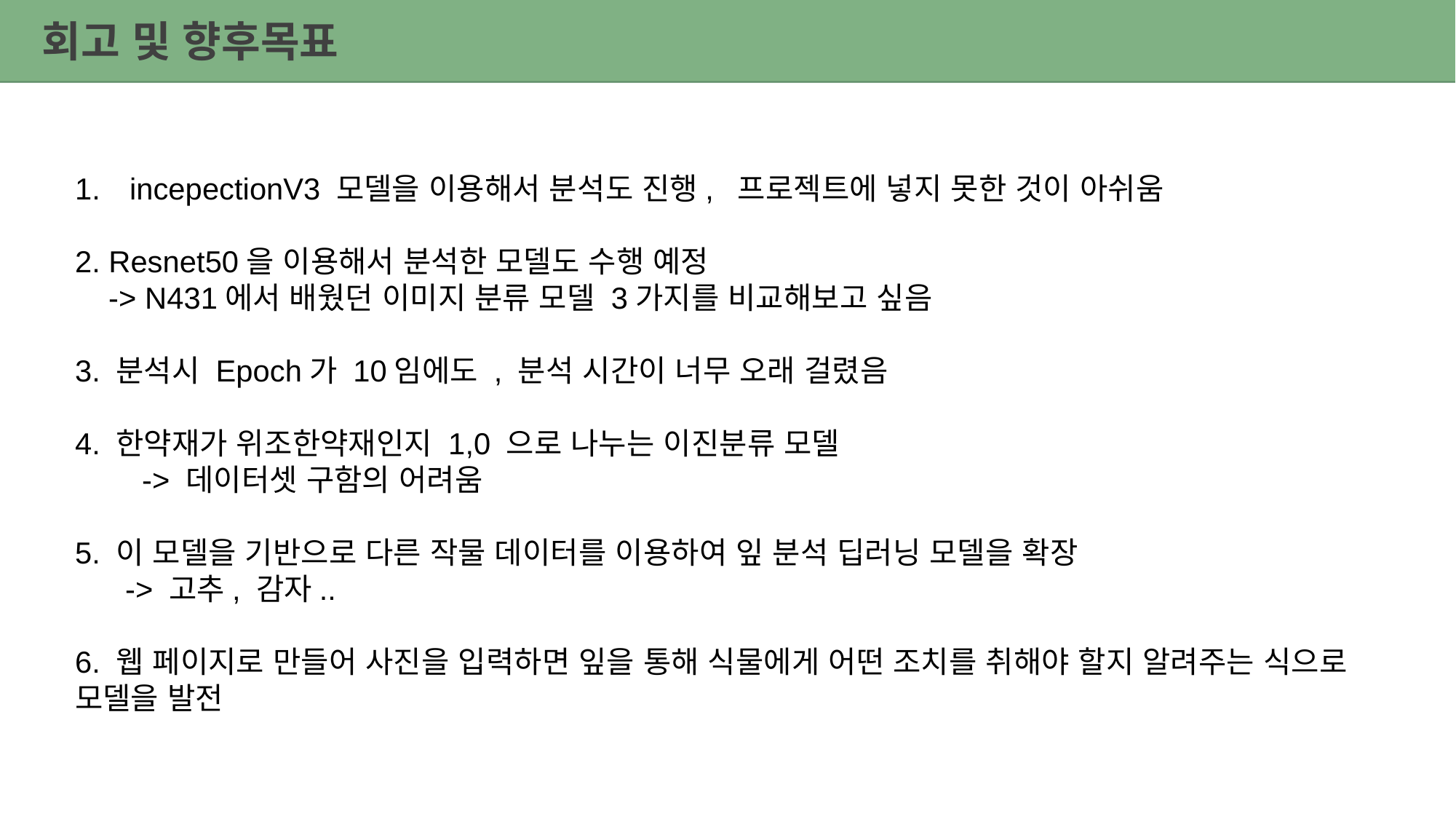

회고 및 향후목표
incepectionV3 모델을 이용해서 분석도 진행,  프로젝트에 넣지 못한 것이 아쉬움

2. Resnet50을 이용해서 분석한 모델도 수행 예정
    -> N431에서 배웠던 이미지 분류 모델 3가지를 비교해보고 싶음

3. 분석시 Epoch가 10임에도 , 분석 시간이 너무 오래 걸렸음

4. 한약재가 위조한약재인지 1,0 으로 나누는 이진분류 모델
        -> 데이터셋 구함의 어려움

5. 이 모델을 기반으로 다른 작물 데이터를 이용하여 잎 분석 딥러닝 모델을 확장
      -> 고추, 감자..

6. 웹 페이지로 만들어 사진을 입력하면 잎을 통해 식물에게 어떤 조치를 취해야 할지 알려주는 식으로 모델을 발전